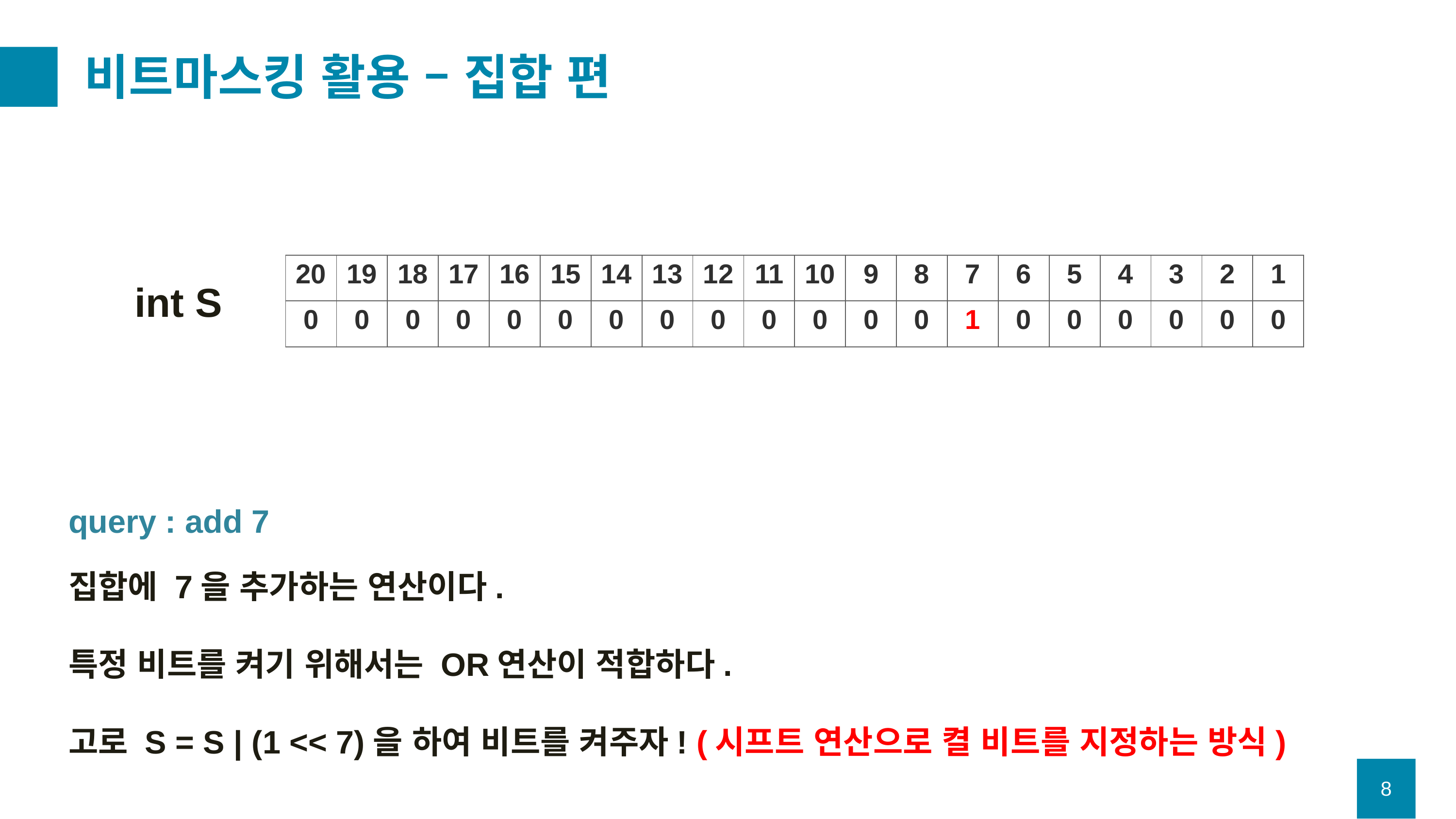

# 비트마스킹 활용 – 집합 편
| 20 | 19 | 18 | 17 | 16 | 15 | 14 | 13 | 12 | 11 | 10 | 9 | 8 | 7 | 6 | 5 | 4 | 3 | 2 | 1 |
| --- | --- | --- | --- | --- | --- | --- | --- | --- | --- | --- | --- | --- | --- | --- | --- | --- | --- | --- | --- |
| 0 | 0 | 0 | 0 | 0 | 0 | 0 | 0 | 0 | 0 | 0 | 0 | 0 | 1 | 0 | 0 | 0 | 0 | 0 | 0 |
int S
query : add 7
집합에 7을 추가하는 연산이다.

특정 비트를 켜기 위해서는 OR연산이 적합하다.

고로 S = S | (1 << 7)을 하여 비트를 켜주자! (시프트 연산으로 켤 비트를 지정하는 방식)
8